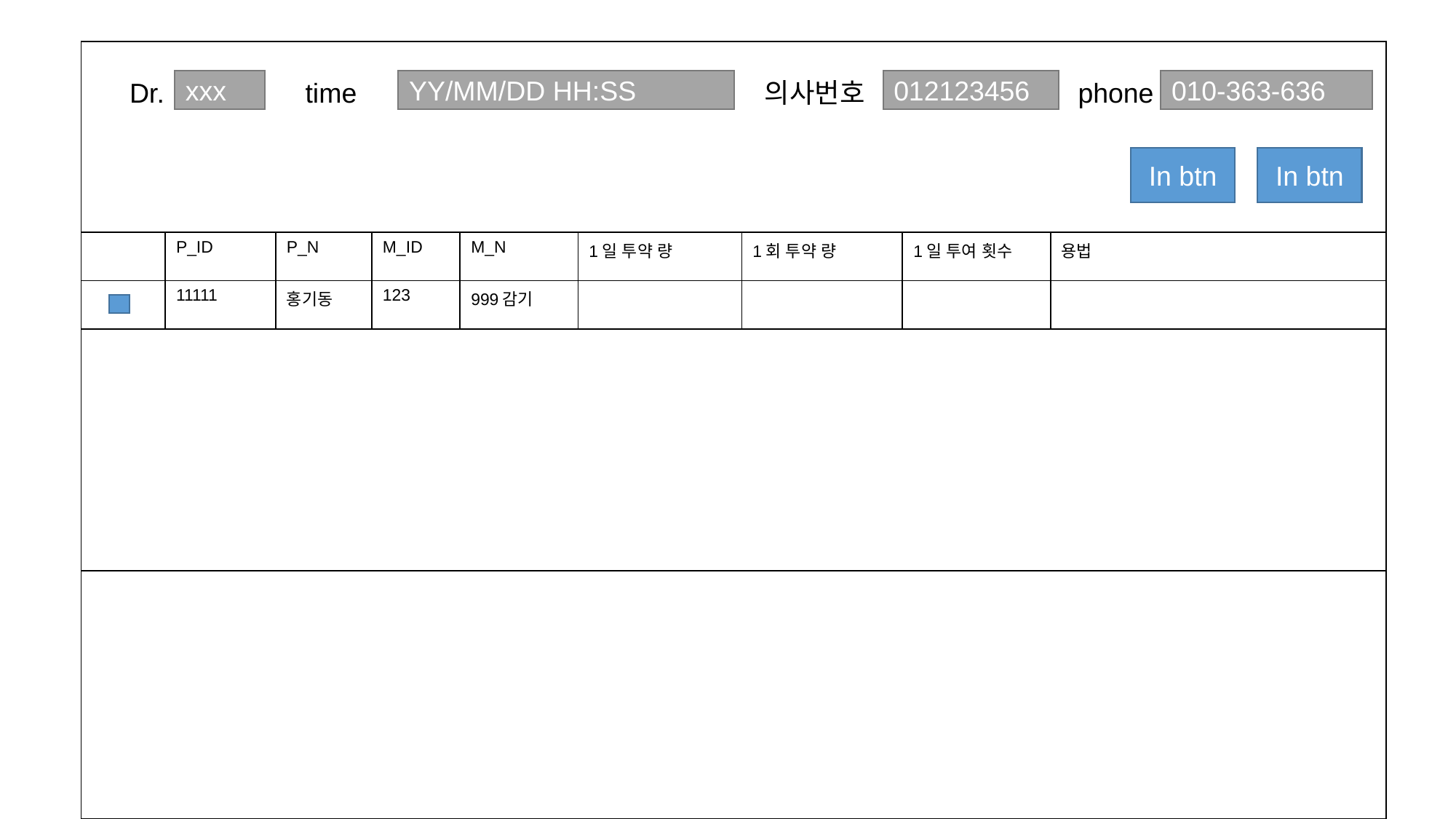

|  |  |  |  |  |  |  |  |  |
| --- | --- | --- | --- | --- | --- | --- | --- | --- |
|  | P\_ID | P\_N | M\_ID | M\_N | 1일 투약 량 | 1회 투약 량 | 1일 투여 횟수 | 용법 |
|  | 11111 | 홍기동 | 123 | 999감기 |  |  |  |  |
|  |  |  |  |  |  |  |  |  |
|  |  |  |  |  |  |  |  |  |
Dr.
xxx
time
YY/MM/DD HH:SS
의사번호
012123456
phone
010-363-636
In btn
In btn